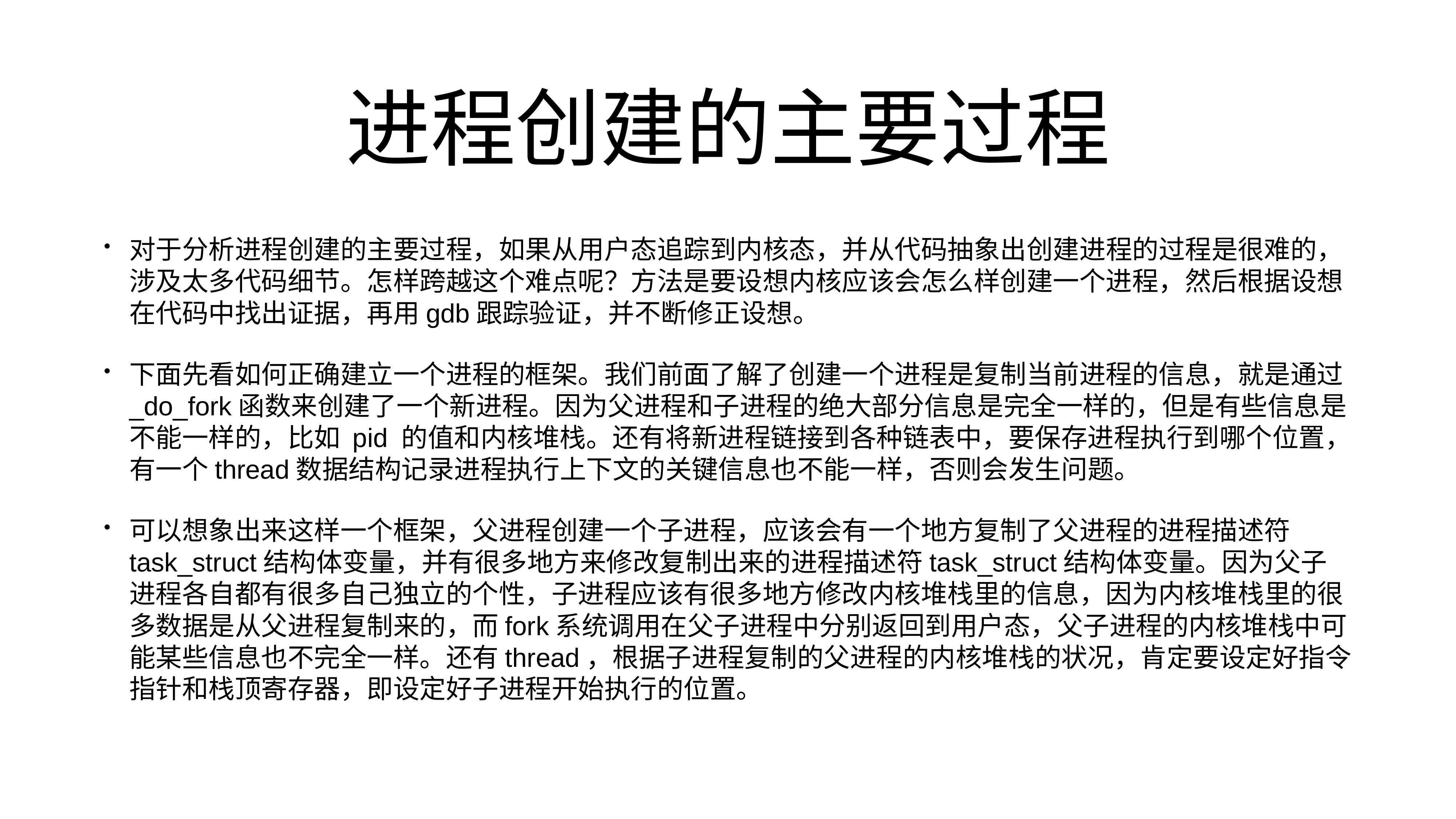

# 进程创建的主要过程
对于分析进程创建的主要过程，如果从用户态追踪到内核态，并从代码抽象出创建进程的过程是很难的，涉及太多代码细节。怎样跨越这个难点呢？方法是要设想内核应该会怎么样创建一个进程，然后根据设想在代码中找出证据，再用gdb跟踪验证，并不断修正设想。
下面先看如何正确建立一个进程的框架。我们前面了解了创建一个进程是复制当前进程的信息，就是通过_do_fork函数来创建了一个新进程。因为父进程和子进程的绝大部分信息是完全一样的，但是有些信息是不能一样的，比如 pid 的值和内核堆栈。还有将新进程链接到各种链表中，要保存进程执行到哪个位置，有一个thread数据结构记录进程执行上下文的关键信息也不能一样，否则会发生问题。
可以想象出来这样一个框架，父进程创建一个子进程，应该会有一个地方复制了父进程的进程描述符task_struct结构体变量，并有很多地方来修改复制出来的进程描述符task_struct结构体变量。因为父子进程各自都有很多自己独立的个性，子进程应该有很多地方修改内核堆栈里的信息，因为内核堆栈里的很多数据是从父进程复制来的，而fork系统调用在父子进程中分别返回到用户态，父子进程的内核堆栈中可能某些信息也不完全一样。还有thread，根据子进程复制的父进程的内核堆栈的状况，肯定要设定好指令指针和栈顶寄存器，即设定好子进程开始执行的位置。